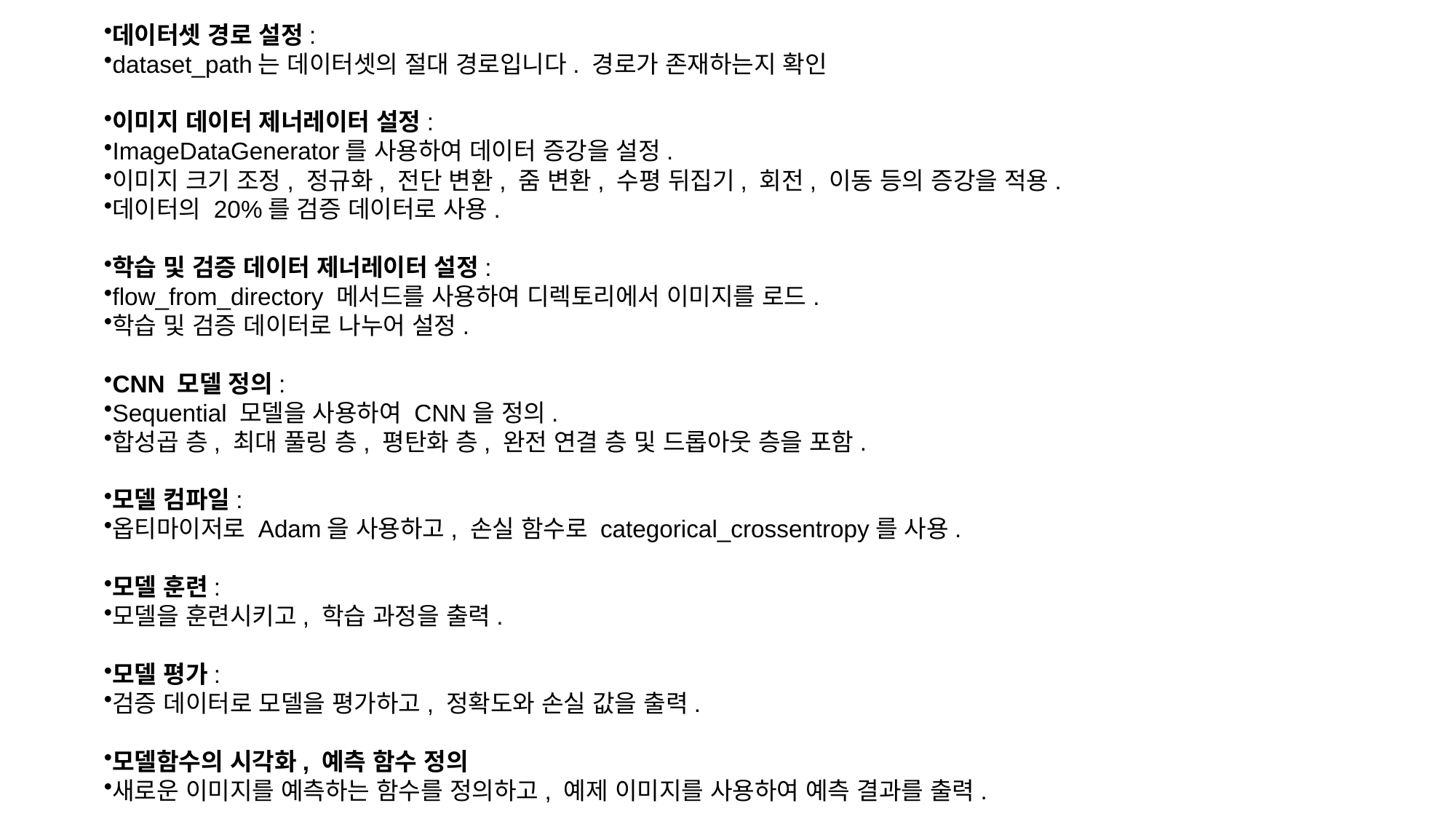

데이터셋 경로 설정:
dataset_path는 데이터셋의 절대 경로입니다. 경로가 존재하는지 확인

이미지 데이터 제너레이터 설정:
ImageDataGenerator를 사용하여 데이터 증강을 설정.
이미지 크기 조정, 정규화, 전단 변환, 줌 변환, 수평 뒤집기, 회전, 이동 등의 증강을 적용.
데이터의 20%를 검증 데이터로 사용.

학습 및 검증 데이터 제너레이터 설정:
flow_from_directory 메서드를 사용하여 디렉토리에서 이미지를 로드.
학습 및 검증 데이터로 나누어 설정.

CNN 모델 정의:
Sequential 모델을 사용하여 CNN을 정의.
합성곱 층, 최대 풀링 층, 평탄화 층, 완전 연결 층 및 드롭아웃 층을 포함.

모델 컴파일:
옵티마이저로 Adam을 사용하고, 손실 함수로 categorical_crossentropy를 사용.

모델 훈련:
모델을 훈련시키고, 학습 과정을 출력.

모델 평가:
검증 데이터로 모델을 평가하고, 정확도와 손실 값을 출력.

모델함수의 시각화, 예측 함수 정의
새로운 이미지를 예측하는 함수를 정의하고, 예제 이미지를 사용하여 예측 결과를 출력.